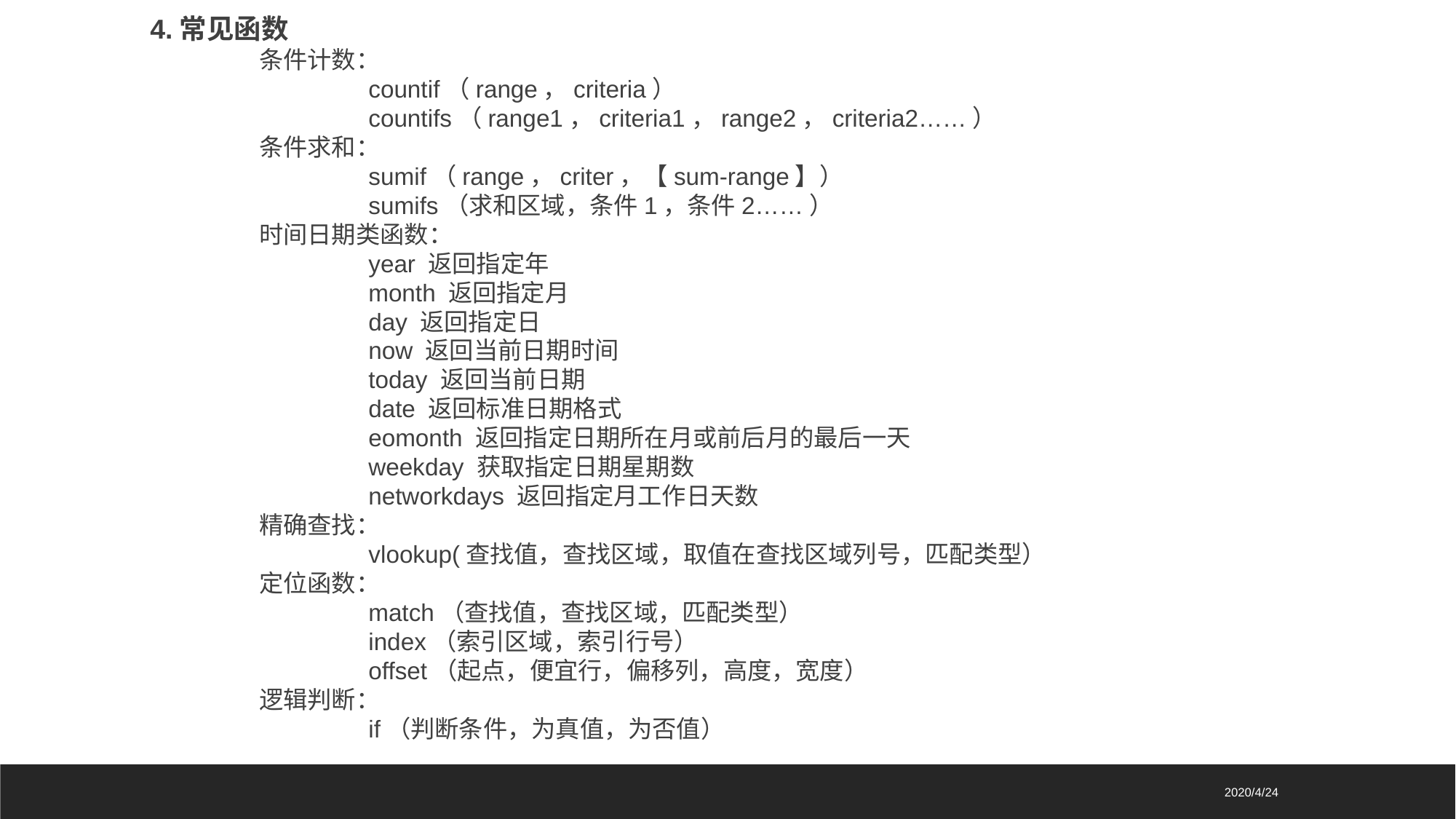

4.常见函数
	条件计数：
		countif（range，criteria）
		countifs（range1，criteria1，range2，criteria2……）
	条件求和：
		sumif（range，criter，【sum-range】）
		sumifs（求和区域，条件1，条件2……）
	时间日期类函数：
		year 返回指定年
               		month 返回指定月
		day 返回指定日
		now 返回当前日期时间
		today 返回当前日期
               		date 返回标准日期格式
               		eomonth 返回指定日期所在月或前后月的最后一天
               		weekday 获取指定日期星期数
               		networkdays 返回指定月工作日天数
	精确查找：
		vlookup(查找值，查找区域，取值在查找区域列号，匹配类型）
	定位函数：
       		match（查找值，查找区域，匹配类型）
       		index（索引区域，索引行号）
       		offset（起点，便宜行，偏移列，高度，宽度）
	逻辑判断：
		if（判断条件，为真值，为否值）

2020/4/24